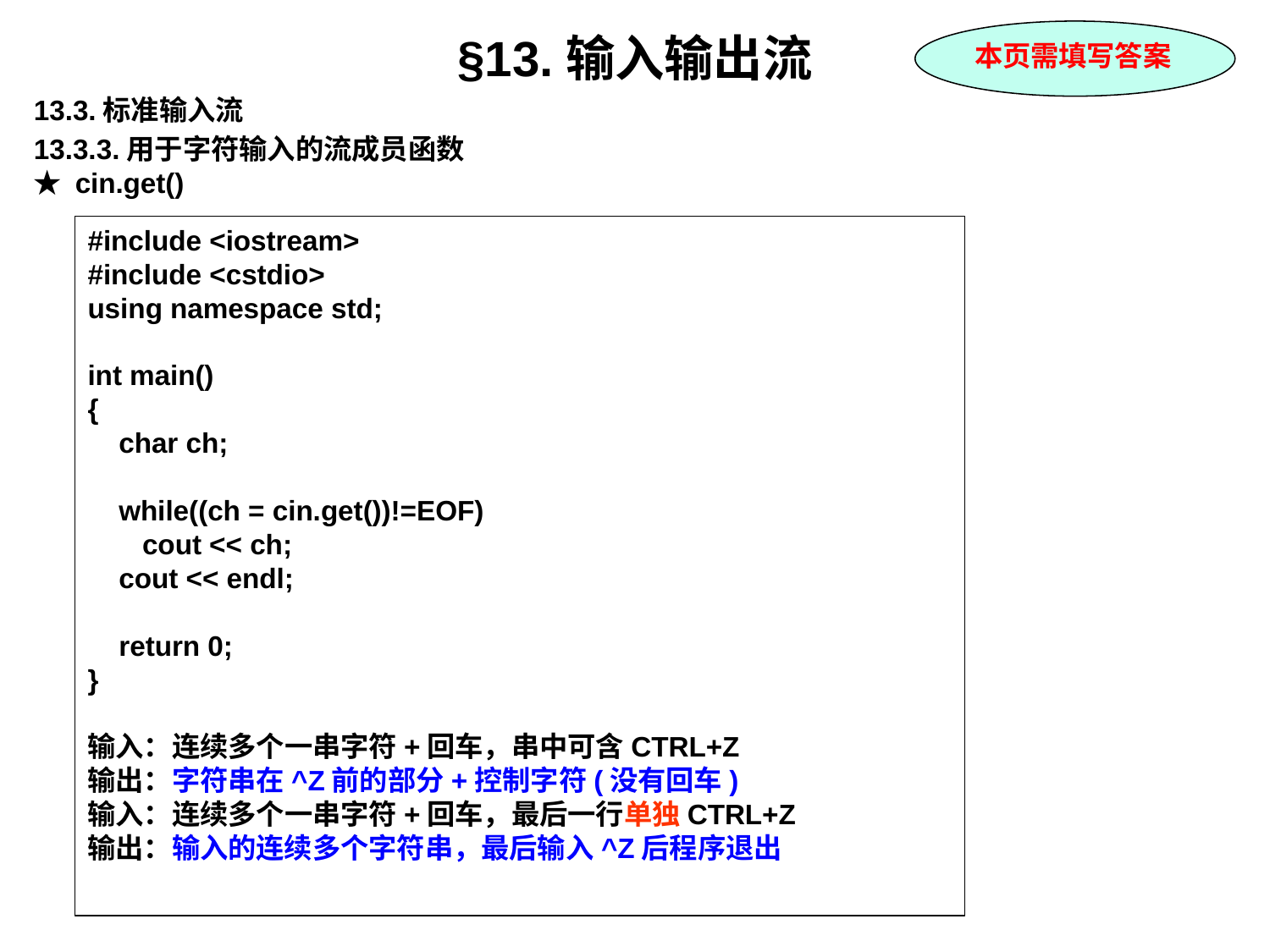

§13.输入输出流
13.3.标准输入流
13.3.3.用于字符输入的流成员函数
★ cin.get()
本页需填写答案
#include <iostream>
#include <cstdio>
using namespace std;

int main()
{
    char ch;

    while((ch = cin.get())!=EOF)
       cout << ch;
    cout << endl;

    return 0;
}

输入：连续多个一串字符+回车，串中可含CTRL+Z
输出：字符串在^Z前的部分+控制字符(没有回车)
输入：连续多个一串字符+回车，最后一行单独CTRL+Z
输出：输入的连续多个字符串，最后输入^Z后程序退出